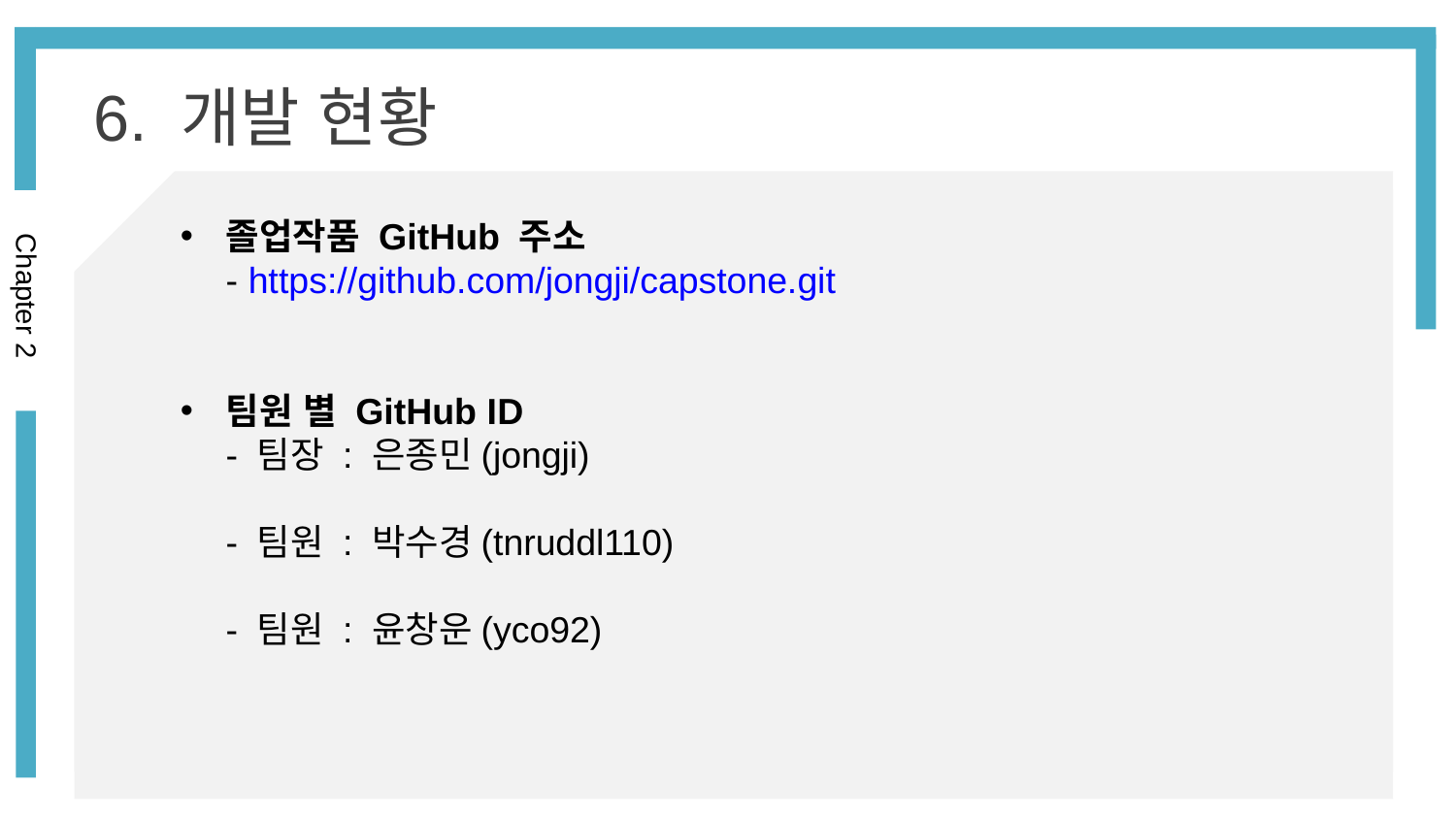

6. 개발 현황

졸업작품 GitHub 주소
- https://github.com/jongji/capstone.git
팀원 별 GitHub ID
- 팀장 : 은종민(jongji)
- 팀원 : 박수경(tnruddl110)
- 팀원 : 윤창운(yco92)
Chapter 2